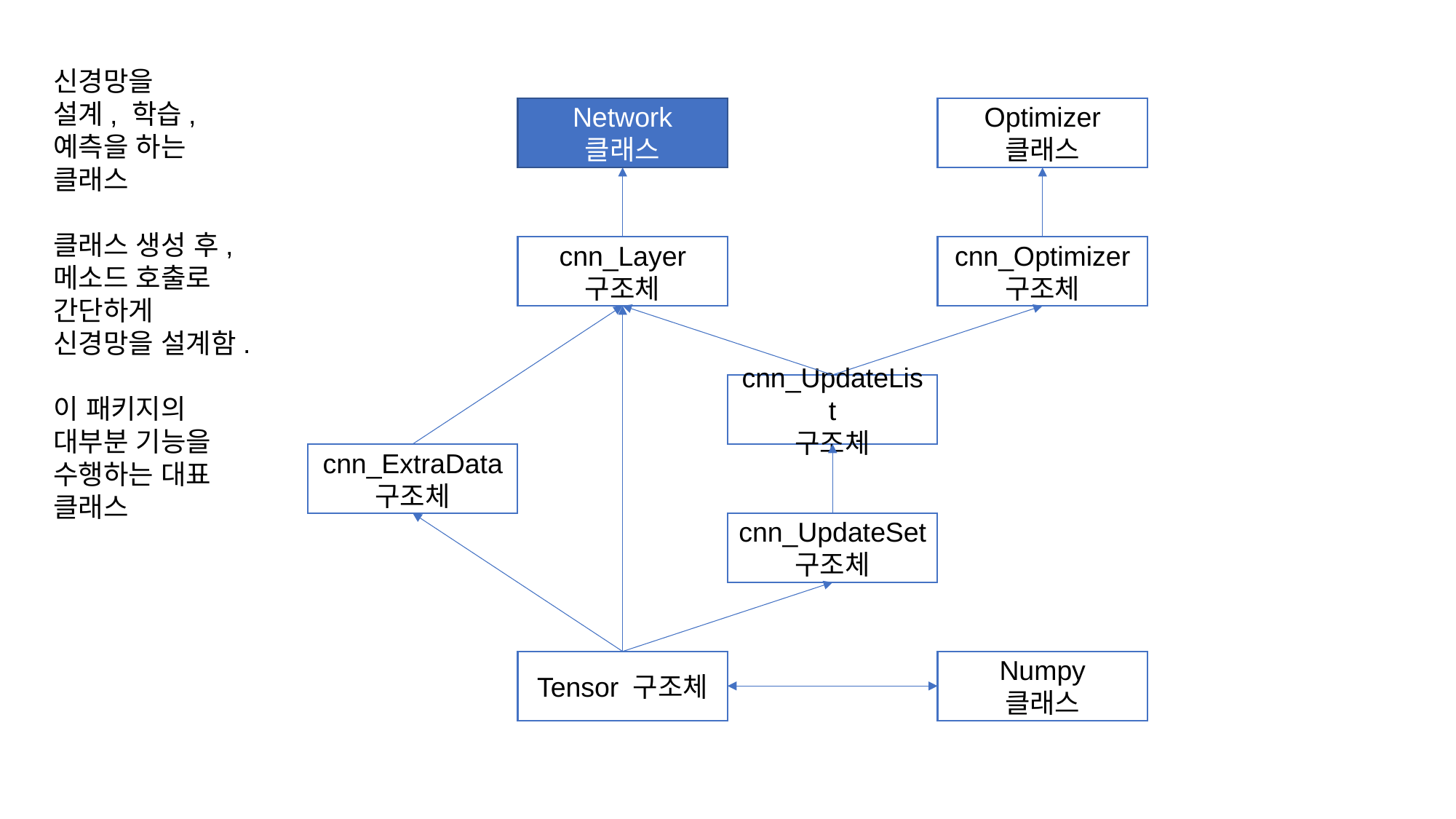

신경망을
설계, 학습, 예측을 하는 클래스

클래스 생성 후, 메소드 호출로 간단하게 신경망을 설계함.

이 패키지의 대부분 기능을 수행하는 대표 클래스
Network
클래스
Optimizer
클래스
Network
클래스
Optimizer
클래스
cnn_Optimizer
구조체
cnn_Layer
구조체
cnn_UpdateList
구조체
cnn_ExtraData
구조체
cnn_UpdateSet
구조체
Tensor 구조체
Numpy
클래스
Numpy
클래스